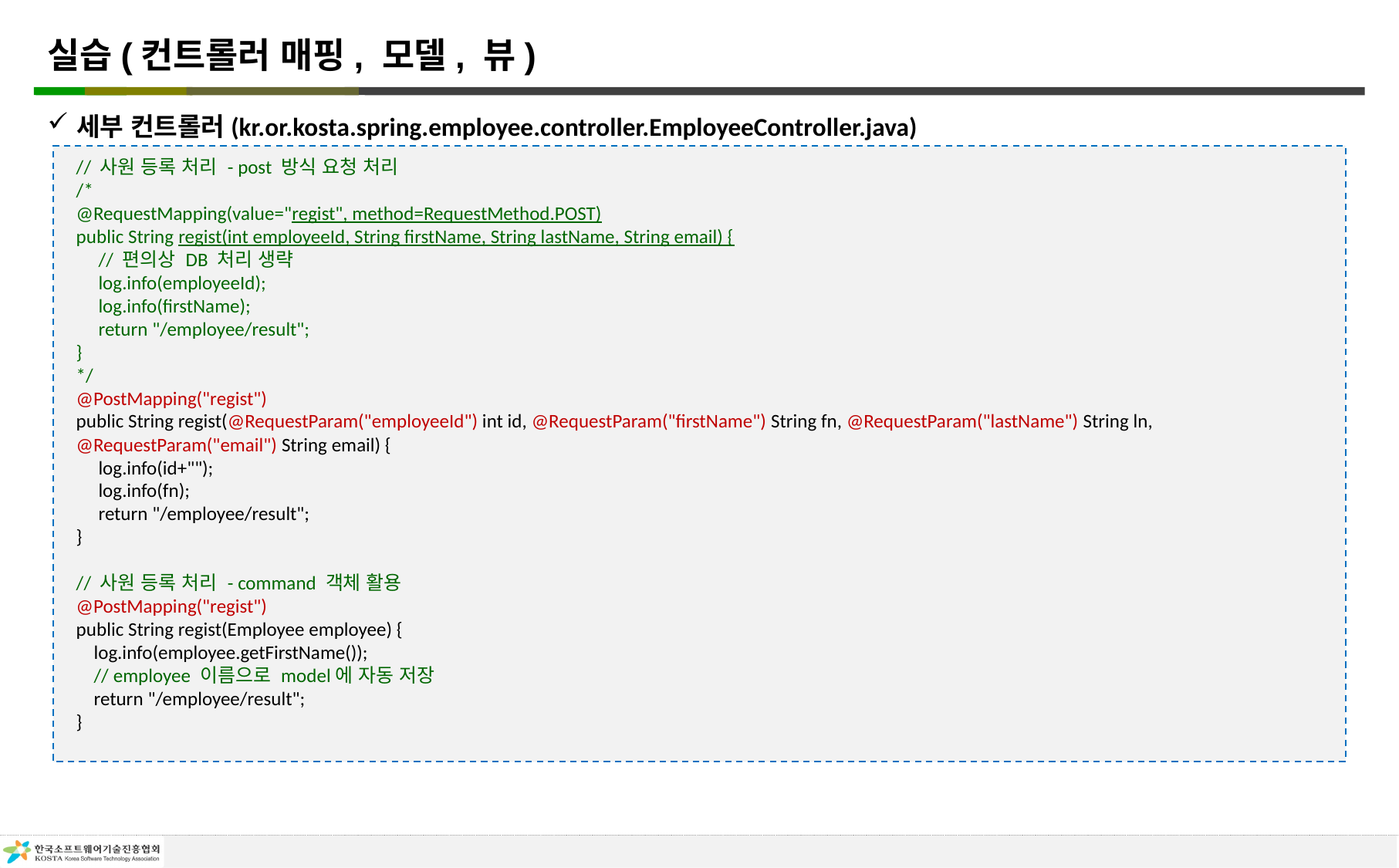

# 실습(컨트롤러 매핑, 모델, 뷰)
세부 컨트롤러(kr.or.kosta.spring.employee.controller.EmployeeController.java)
// 사원 등록 처리 - post 방식 요청 처리
/*
@RequestMapping(value="regist", method=RequestMethod.POST)
public String regist(int employeeId, String firstName, String lastName, String email) {
     // 편의상 DB 처리 생략
     log.info(employeeId);
     log.info(firstName);
     return "/employee/result";
}
*/
@PostMapping("regist")
public String regist(@RequestParam("employeeId") int id, @RequestParam("firstName") String fn, @RequestParam("lastName") String ln, @RequestParam("email") String email) {
     log.info(id+"");
     log.info(fn);
     return "/employee/result";
}

// 사원 등록 처리 - command 객체 활용
@PostMapping("regist")
public String regist(Employee employee) {
    log.info(employee.getFirstName());
    // employee 이름으로 model에 자동 저장
    return "/employee/result";
}